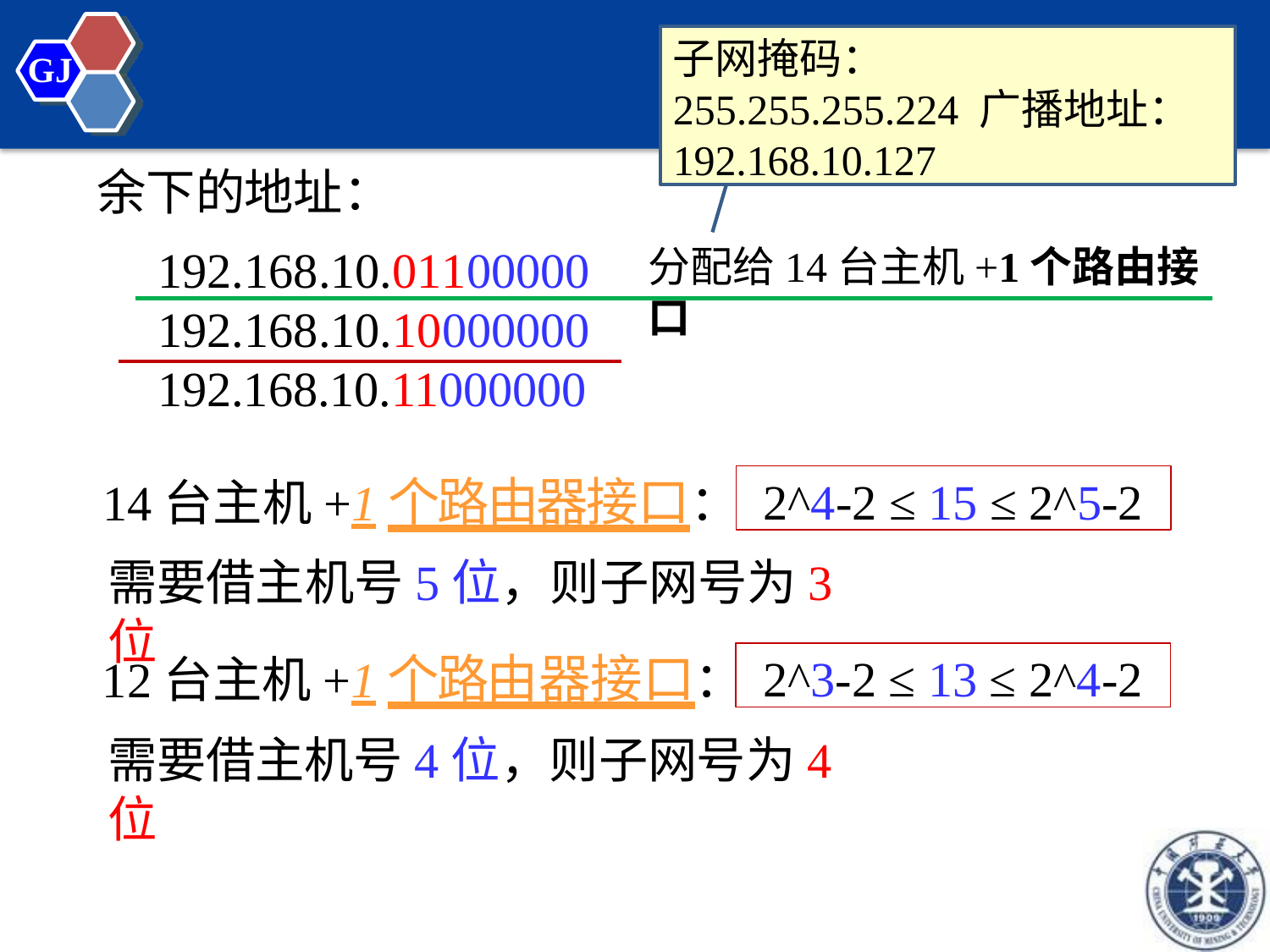

子网掩码：255.255.255.224 广播地址：192.168.10.127
GJ

余下的地址：
192.168.10.01100000
分配给14台主机+1个路由接口
192.168.10.10000000
192.168.10.11000000

2^4-2 ≤ 15 ≤ 2^5-2
14台主机+1个路由器接口：
需要借主机号5位，则子网号为3位
2^3-2 ≤ 13 ≤ 2^4-2
12台主机+1个路由器接口：
需要借主机号4位，则子网号为4位